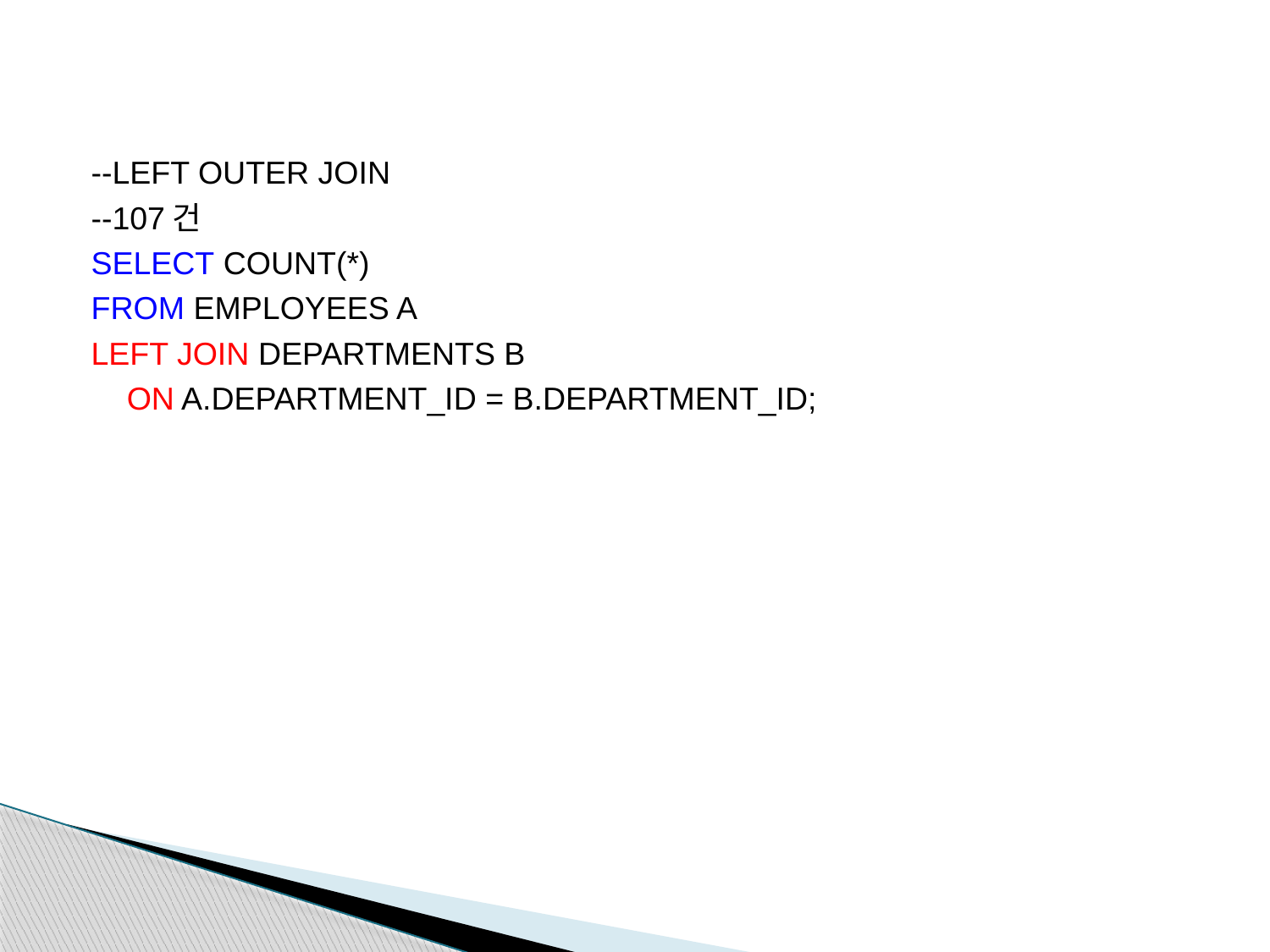

--LEFT OUTER JOIN
--107건
SELECT COUNT(*)
FROM EMPLOYEES A
LEFT JOIN DEPARTMENTS B
	ON A.DEPARTMENT_ID = B.DEPARTMENT_ID;